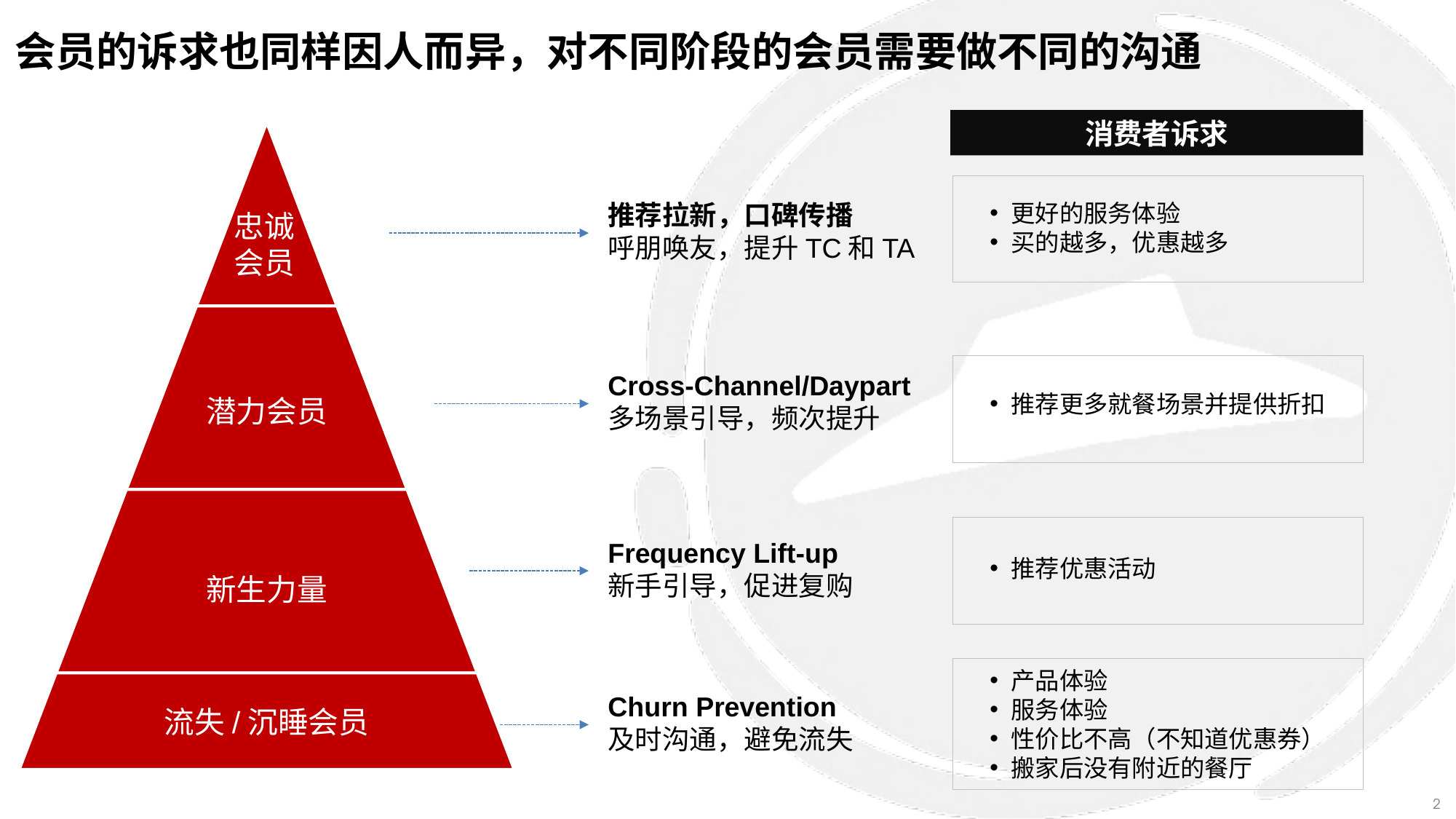

# 会员的诉求也同样因人而异，对不同阶段的会员需要做不同的沟通
消费者诉求

潜力会员
新生力量
流失/沉睡会员

推荐拉新，口碑传播
呼朋唤友，提升TC和TA
更好的服务体验
买的越多，优惠越多
忠诚
会员

Cross-Channel/Daypart
多场景引导，频次提升
推荐更多就餐场景并提供折扣

Frequency Lift-up
新手引导，促进复购
推荐优惠活动

产品体验
服务体验
性价比不高（不知道优惠券）
搬家后没有附近的餐厅
Churn Prevention
及时沟通，避免流失